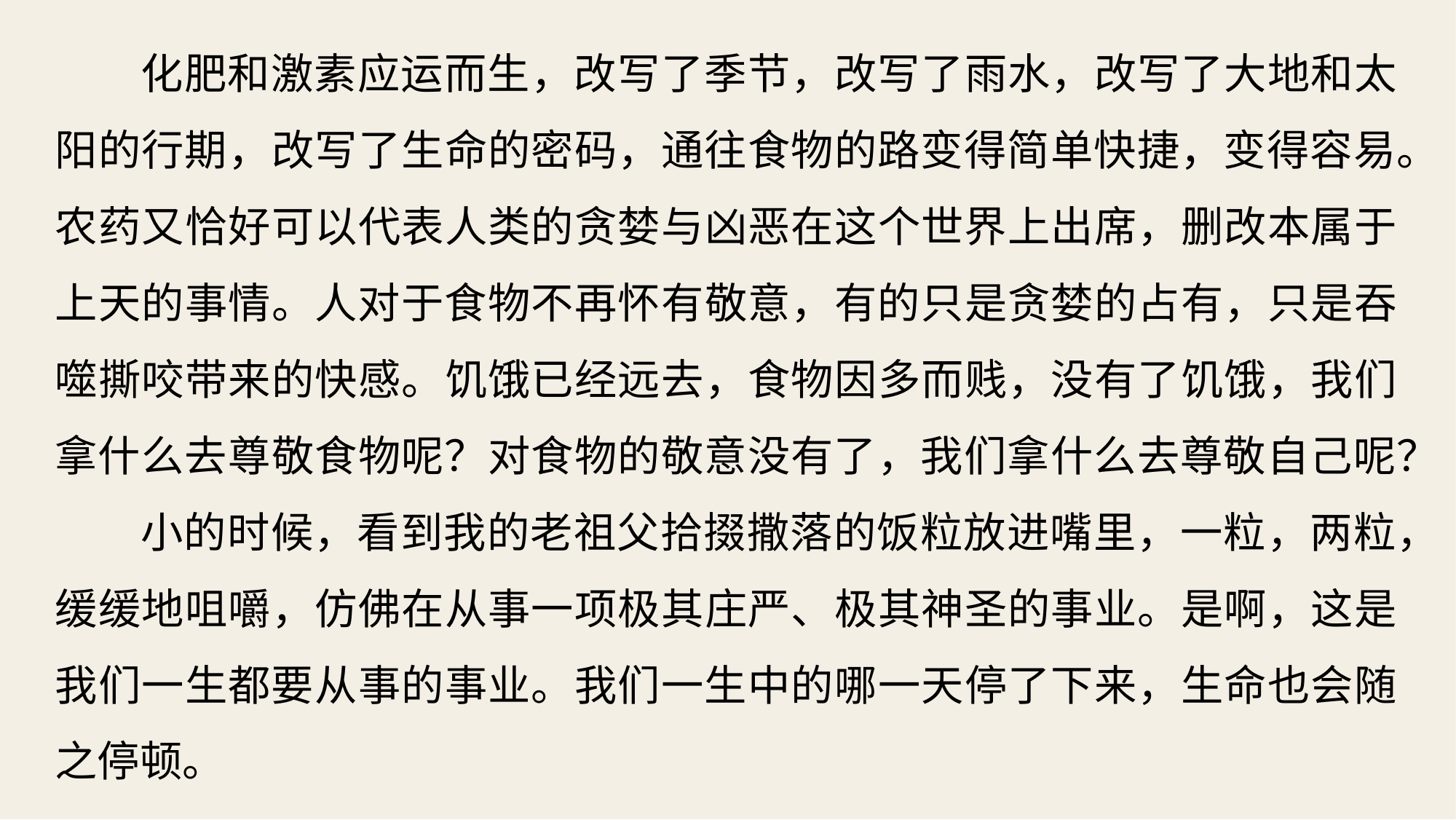

化肥和激素应运而生，改写了季节，改写了雨水，改写了大地和太阳的行期，改写了生命的密码，通往食物的路变得简单快捷，变得容易。农药又恰好可以代表人类的贪婪与凶恶在这个世界上出席，删改本属于上天的事情。人对于食物不再怀有敬意，有的只是贪婪的占有，只是吞噬撕咬带来的快感。饥饿已经远去，食物因多而贱，没有了饥饿，我们拿什么去尊敬食物呢？对食物的敬意没有了，我们拿什么去尊敬自己呢？
小的时候，看到我的老祖父拾掇撒落的饭粒放进嘴里，一粒，两粒，缓缓地咀嚼，仿佛在从事一项极其庄严、极其神圣的事业。是啊，这是我们一生都要从事的事业。我们一生中的哪一天停了下来，生命也会随之停顿。